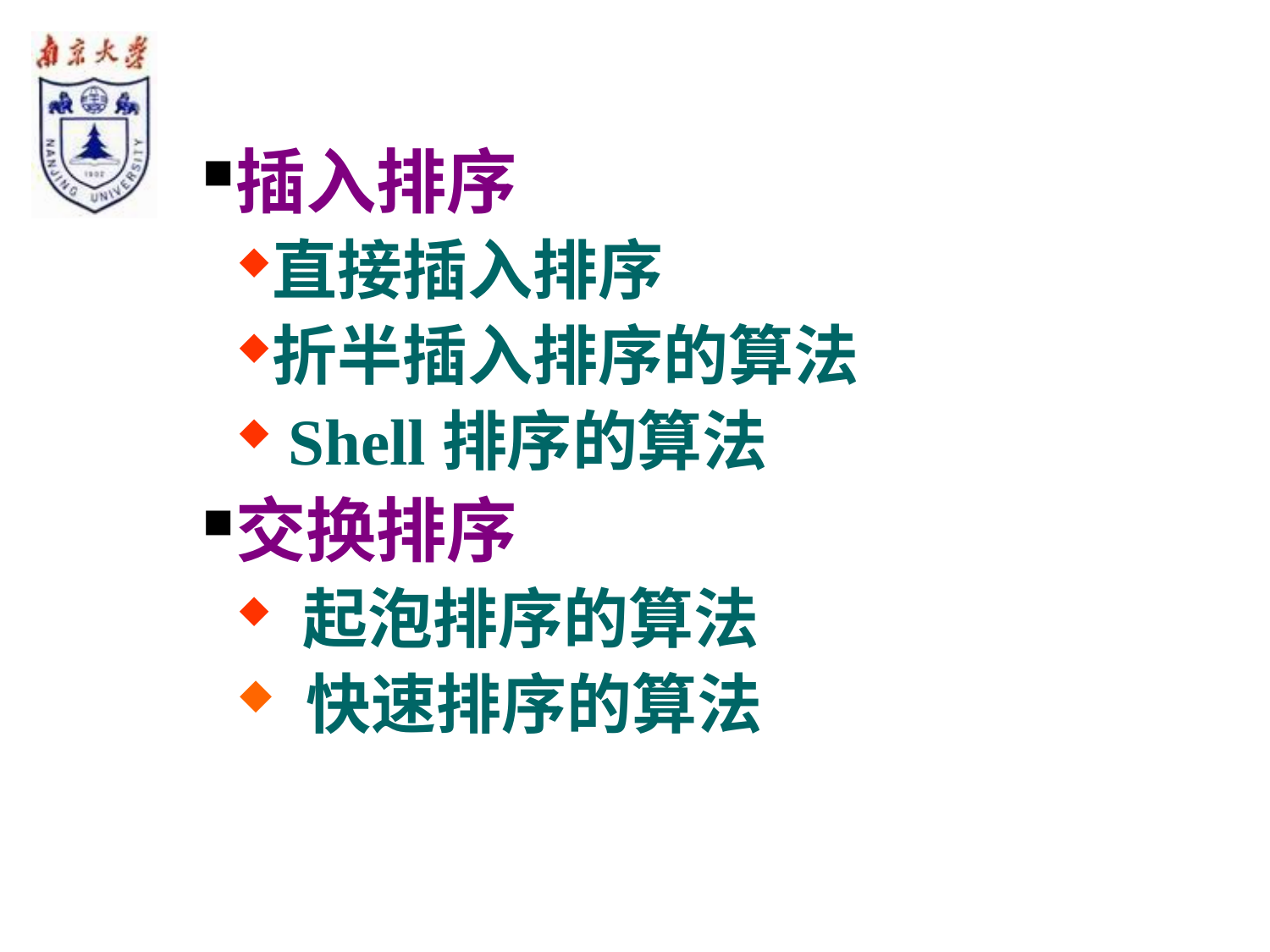

插入排序
直接插入排序
折半插入排序的算法
 Shell排序的算法
交换排序
 起泡排序的算法
 快速排序的算法